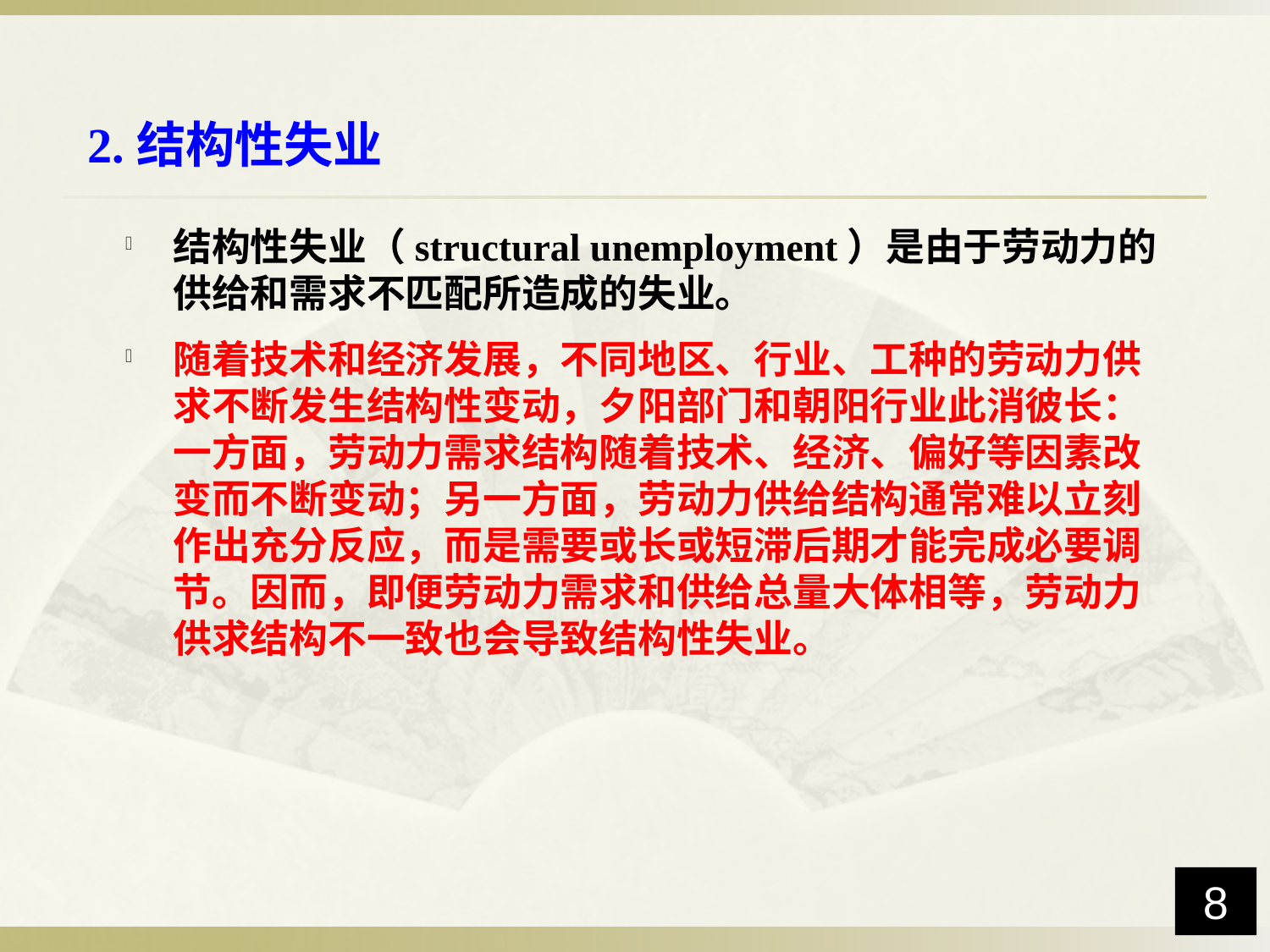

# 2.结构性失业
结构性失业（structural unemployment）是由于劳动力的供给和需求不匹配所造成的失业。
随着技术和经济发展，不同地区、行业、工种的劳动力供求不断发生结构性变动，夕阳部门和朝阳行业此消彼长：一方面，劳动力需求结构随着技术、经济、偏好等因素改变而不断变动；另一方面，劳动力供给结构通常难以立刻作出充分反应，而是需要或长或短滞后期才能完成必要调节。因而，即便劳动力需求和供给总量大体相等，劳动力供求结构不一致也会导致结构性失业。
8